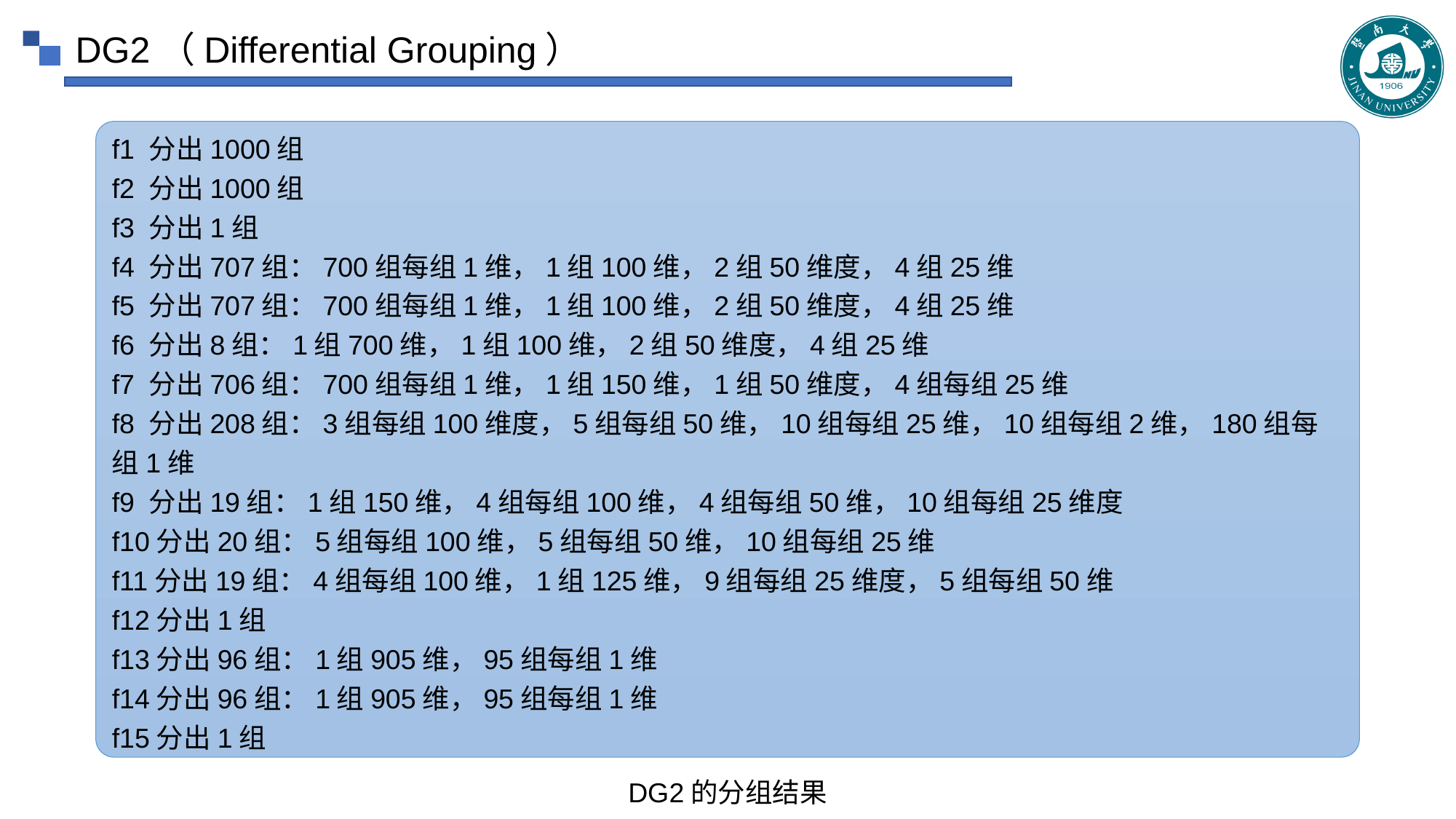

DG2（Differential Grouping）

f1 分出1000组
f2 分出1000组
f3 分出1组
f4 分出707组：700组每组1维，1组100维，2组50维度，4组25维
f5 分出707组：700组每组1维，1组100维，2组50维度，4组25维
f6 分出8组：1组700维，1组100维，2组50维度，4组25维
f7 分出706组：700组每组1维，1组150维，1组50维度，4组每组25维
f8 分出208组：3组每组100维度，5组每组50维，10组每组25维，10组每组2维，180组每组1维
f9 分出19组：1组150维，4组每组100维，4组每组50维，10组每组25维度
f10分出20组：5组每组100维，5组每组50维，10组每组25维
f11分出19组：4组每组100维，1组125维，9组每组25维度，5组每组50维
f12分出1组
f13分出96组：1组905维，95组每组1维
f14分出96组：1组905维，95组每组1维
f15分出1组
DG2的分组结果